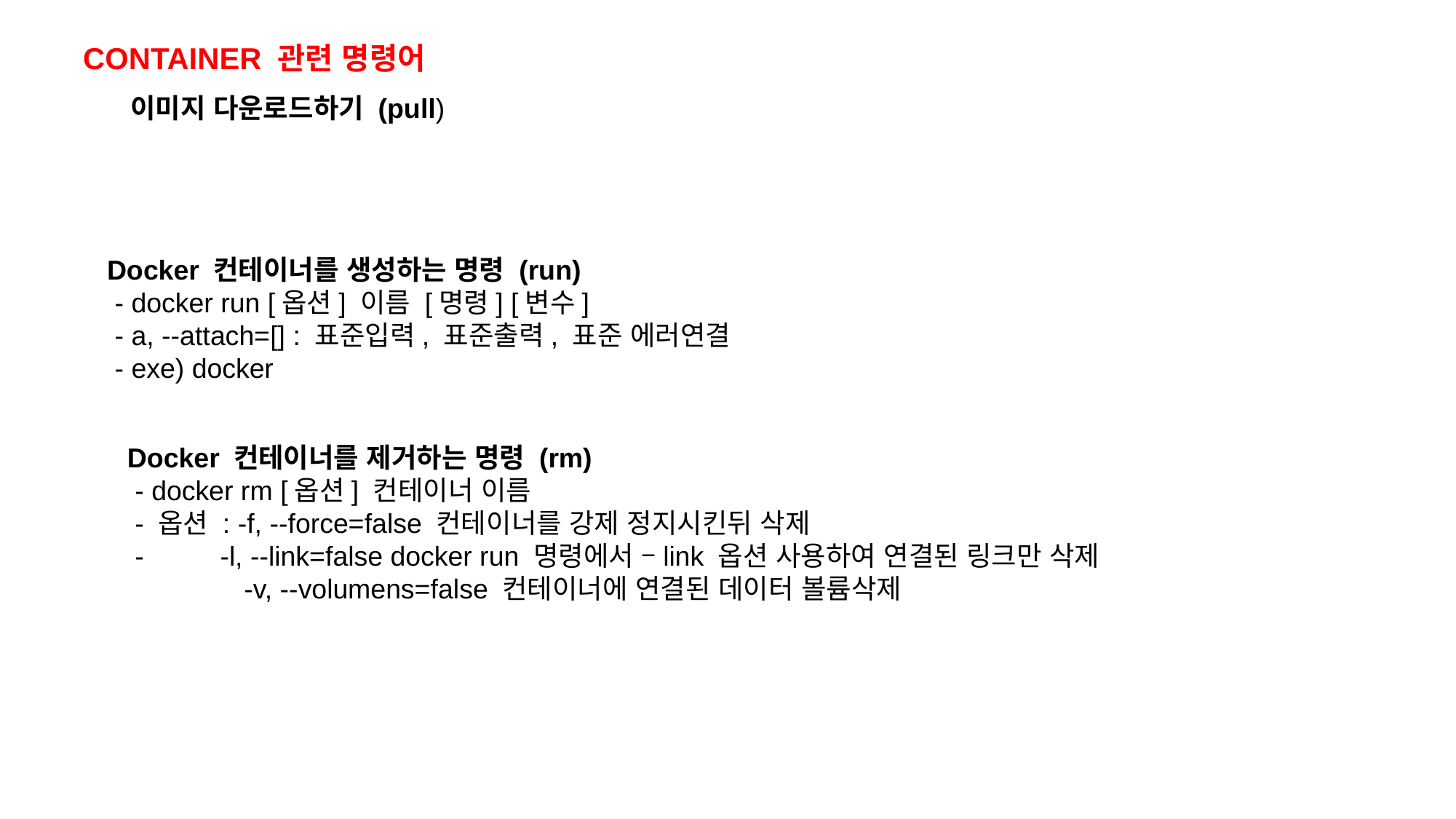

CONTAINER 관련 명령어
이미지 다운로드하기 (pull)
Docker 컨테이너를 생성하는 명령 (run)
 - docker run [옵션] 이름 [명령] [변수]
 - a, --attach=[] : 표준입력, 표준출력, 표준 에러연결
 - exe) docker
Docker 컨테이너를 제거하는 명령 (rm)
 - docker rm [옵션] 컨테이너 이름
 - 옵션 : -f, --force=false 컨테이너를 강제 정지시킨뒤 삭제
 -          -l, --link=false docker run 명령에서 –link 옵션 사용하여 연결된 링크만 삭제
	 -v, --volumens=false 컨테이너에 연결된 데이터 볼륨삭제